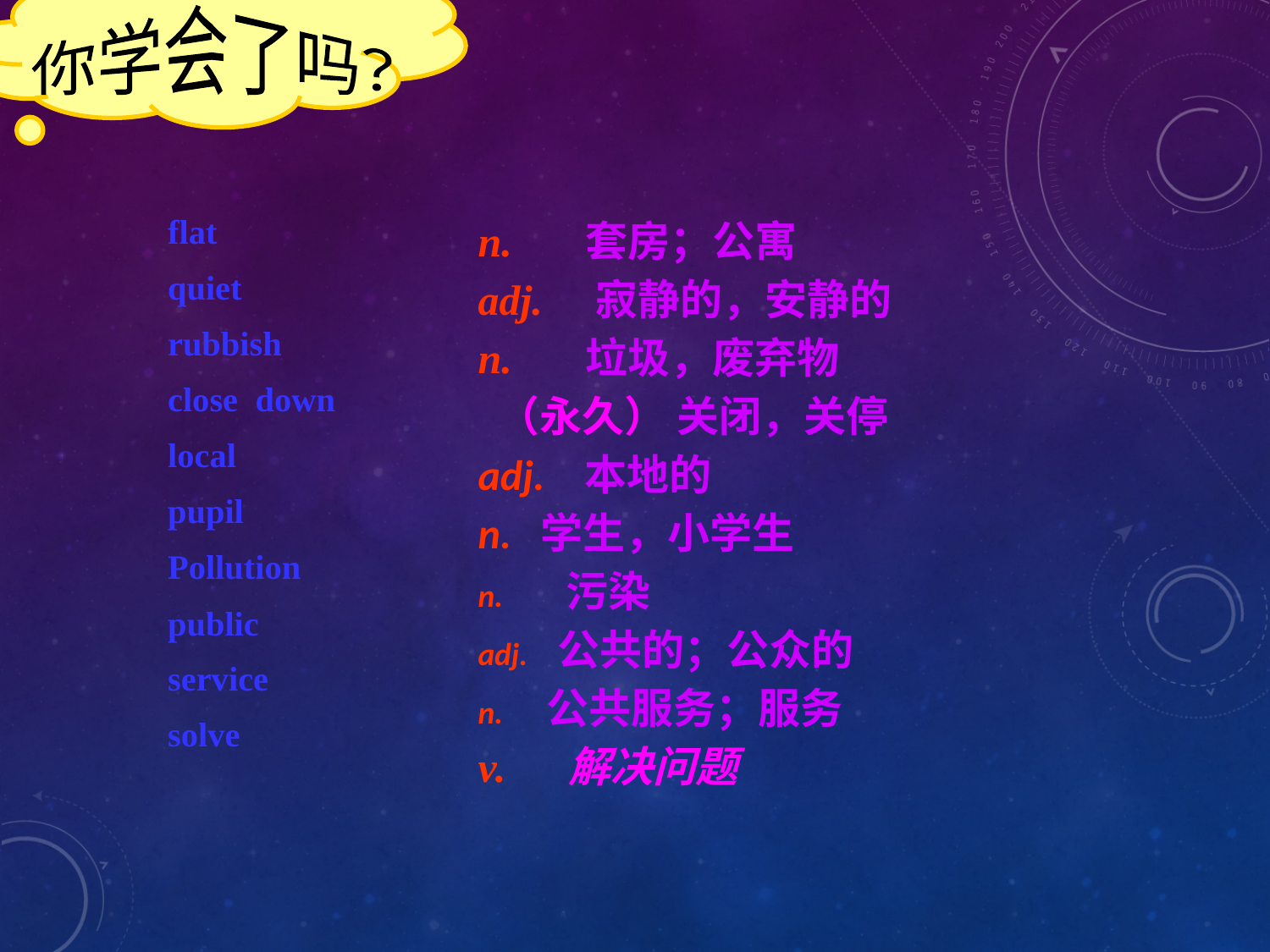

你学会了吗？

n.      套房；公寓
adj.    寂静的，安静的
n.      垃圾，废弃物
 （永久） 关闭，关停
adj.   本地的
n.  学生，小学生
n.     污染
adj.   公共的；公众的
n.     公共服务；服务
v.     解决问题
flat
quiet
rubbish
close  down
local
pupil
Pollution
public
service
solve